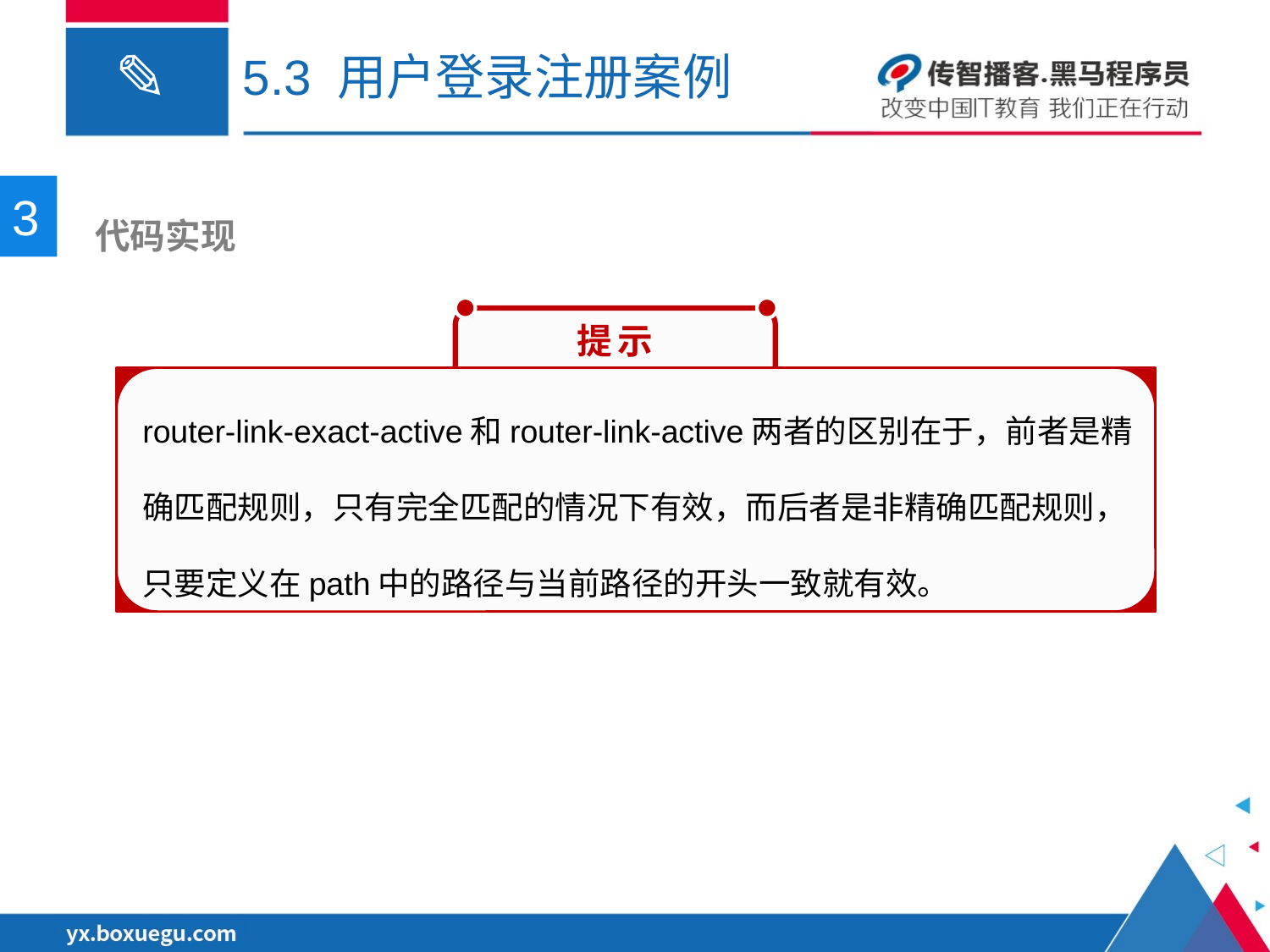

# 5.3 用户登录注册案例

3
  代码实现

　提示

router-link-exact-active和router-link-active两者的区别在于，前者是精确匹配规则，只有完全匹配的情况下有效，而后者是非精确匹配规则，只要定义在path中的路径与当前路径的开头一致就有效。